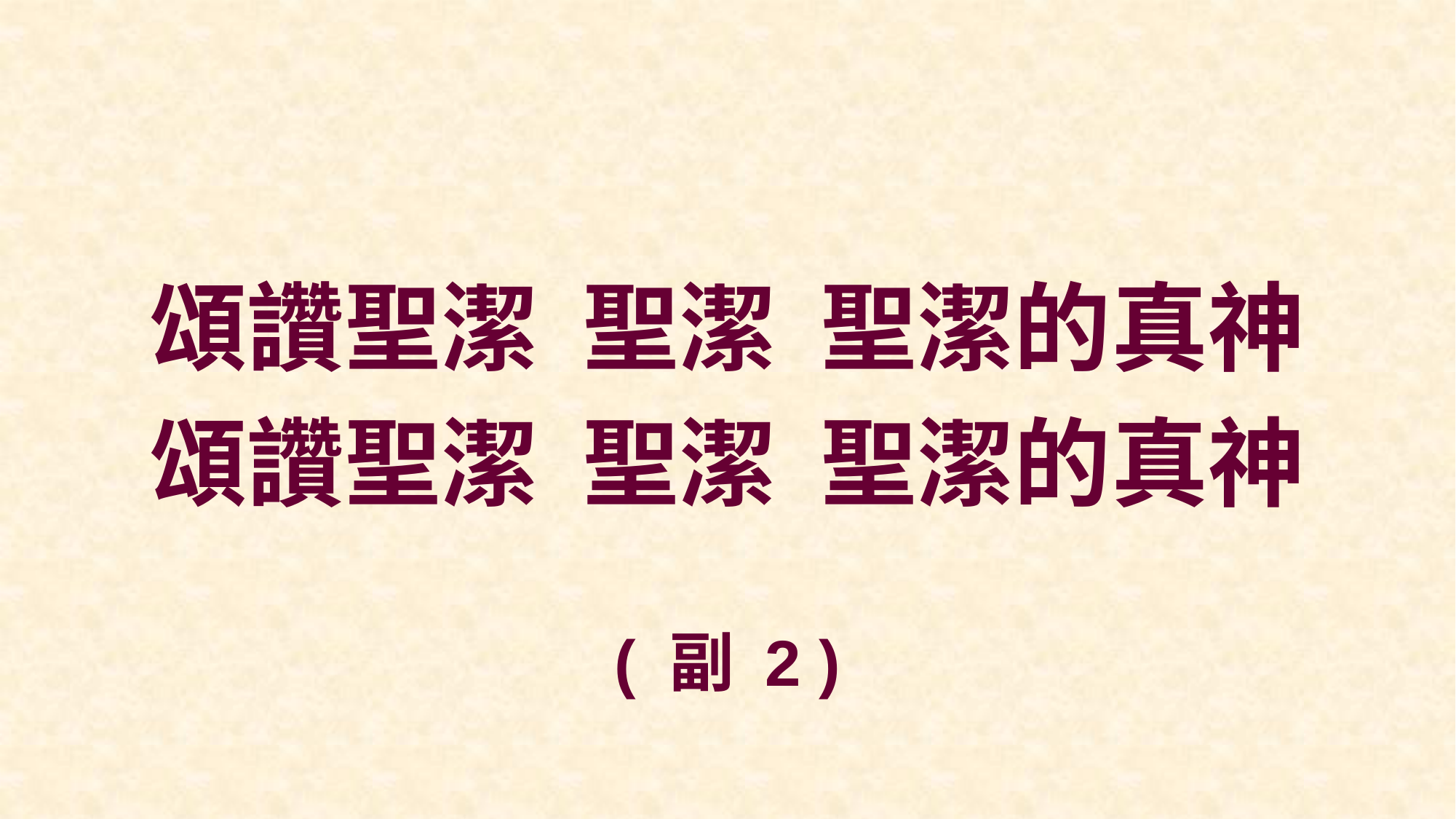

頌讚聖潔  聖潔  聖潔的真神
頌讚聖潔  聖潔  聖潔的真神
( 副 2 )